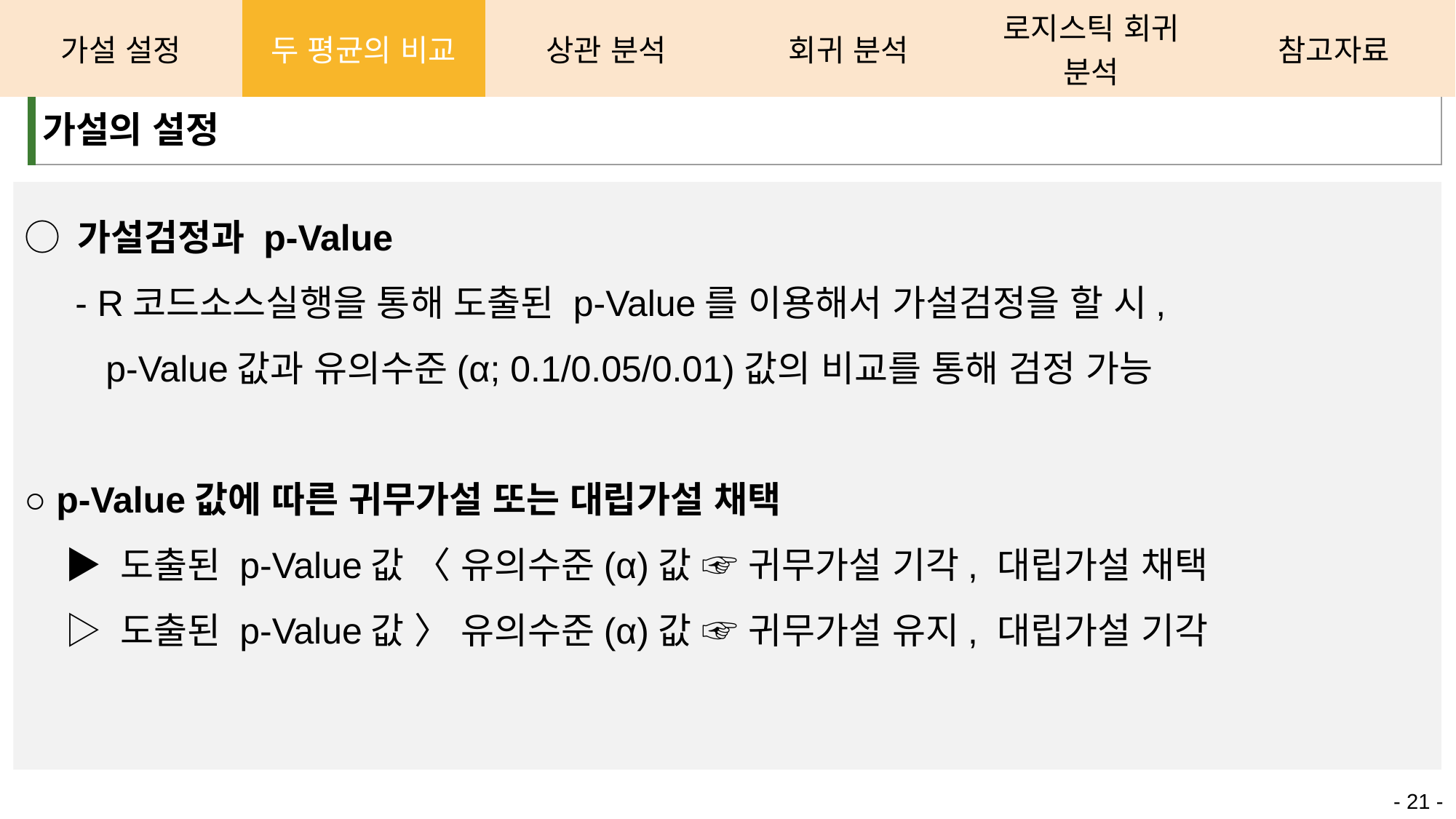

| 가설 설정 | 두 평균의 비교 | 상관 분석 | 회귀 분석 | 로지스틱 회귀 분석 | 참고자료 |
| --- | --- | --- | --- | --- | --- |
| 가설의 설정 |
| --- |
○ 가설검정과 p-Value
     - R코드소스실행을 통해 도출된 p-Value를 이용해서 가설검정을 할 시,
        p-Value값과 유의수준(α; 0.1/0.05/0.01)값의 비교를 통해 검정 가능

○ p-Value값에 따른 귀무가설 또는 대립가설 채택
    ▶ 도출된 p-Value값 〈 유의수준(α)값 ☞ 귀무가설 기각, 대립가설 채택
    ▷ 도출된 p-Value값 〉 유의수준(α)값 ☞ 귀무가설 유지, 대립가설 기각

- 21 -